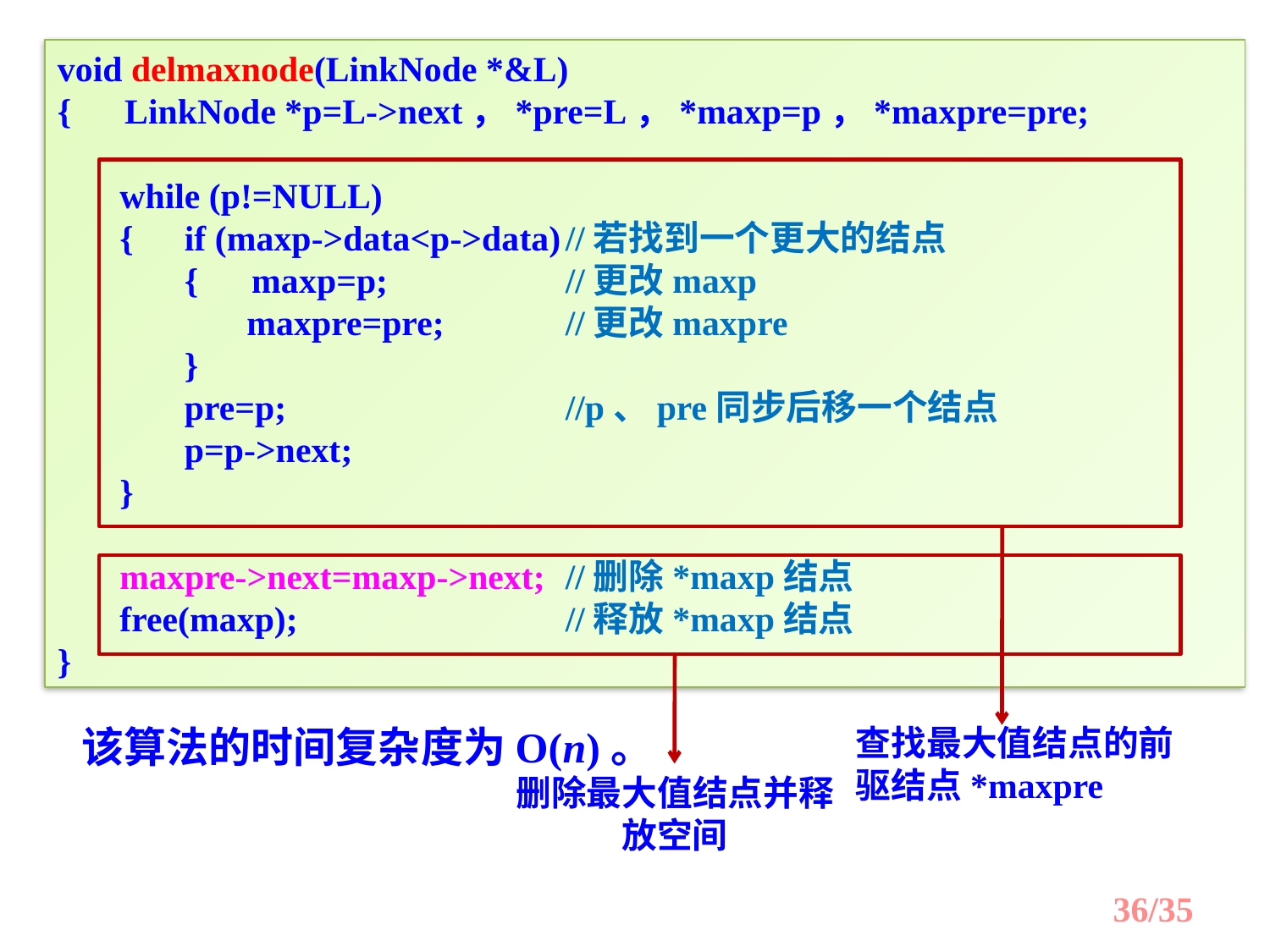

void delmaxnode(LinkNode *&L)
{      LinkNode *p=L->next，*pre=L，*maxp=p，*maxpre=pre;

       while (p!=NULL)
       {	if (maxp->data<p->data)	//若找到一个更大的结点
	{      maxp=p;		//更改maxp
	       maxpre=pre;	//更改maxpre
	}
	pre=p;			//p、pre同步后移一个结点
	p=p->next;
       }

       maxpre->next=maxp->next;	//删除*maxp结点
       free(maxp);			//释放*maxp结点
}

查找最大值结点的前驱结点*maxpre

删除最大值结点并释放空间
该算法的时间复杂度为O(n)。
36